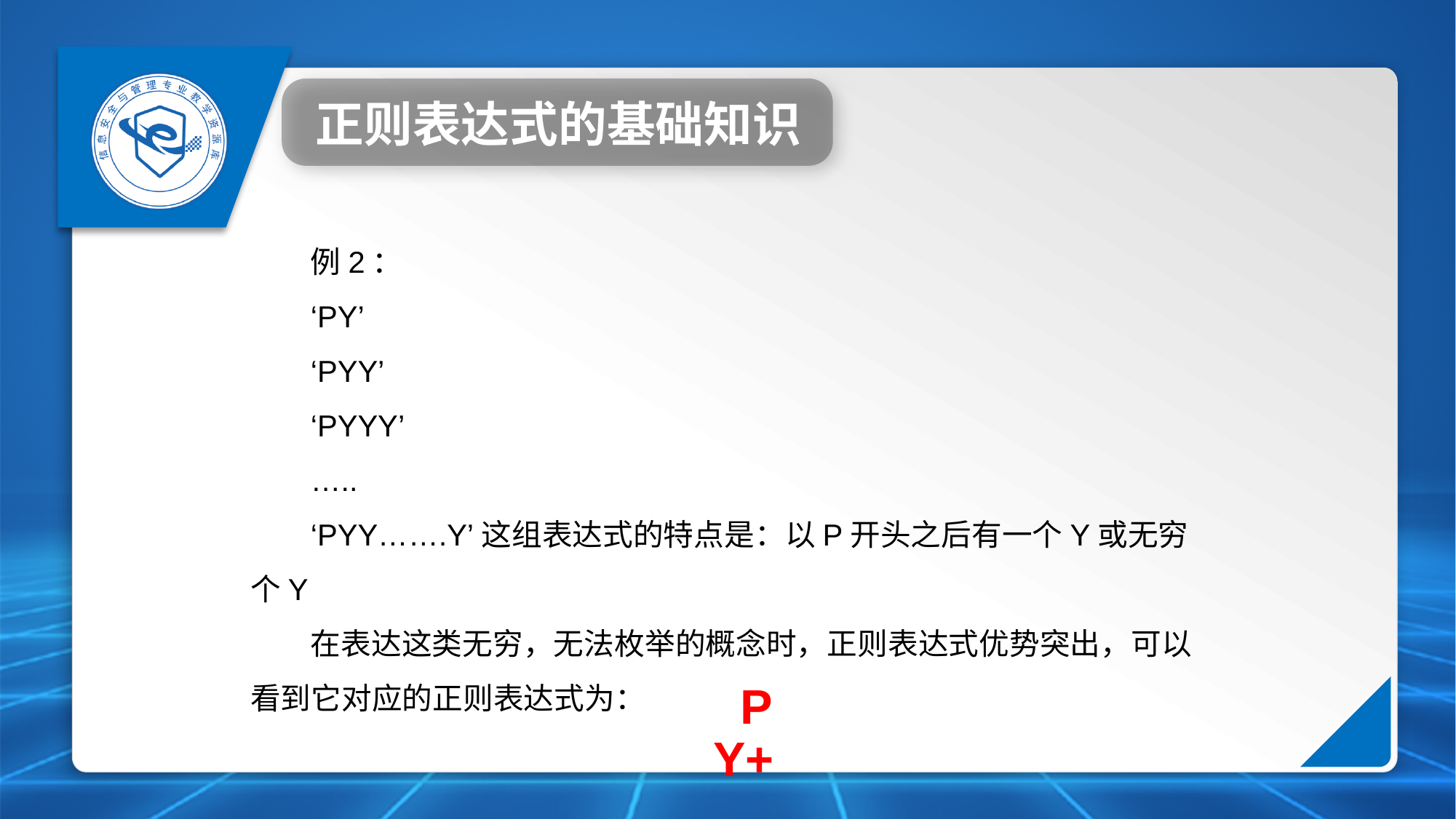

正则表达式的基础知识
例2：
‘PY’
‘PYY’
‘PYYY’
…..
‘PYY…….Y’这组表达式的特点是：以P开头之后有一个Y或无穷个Y
在表达这类无穷，无法枚举的概念时，正则表达式优势突出，可以看到它对应的正则表达式为：
PY+